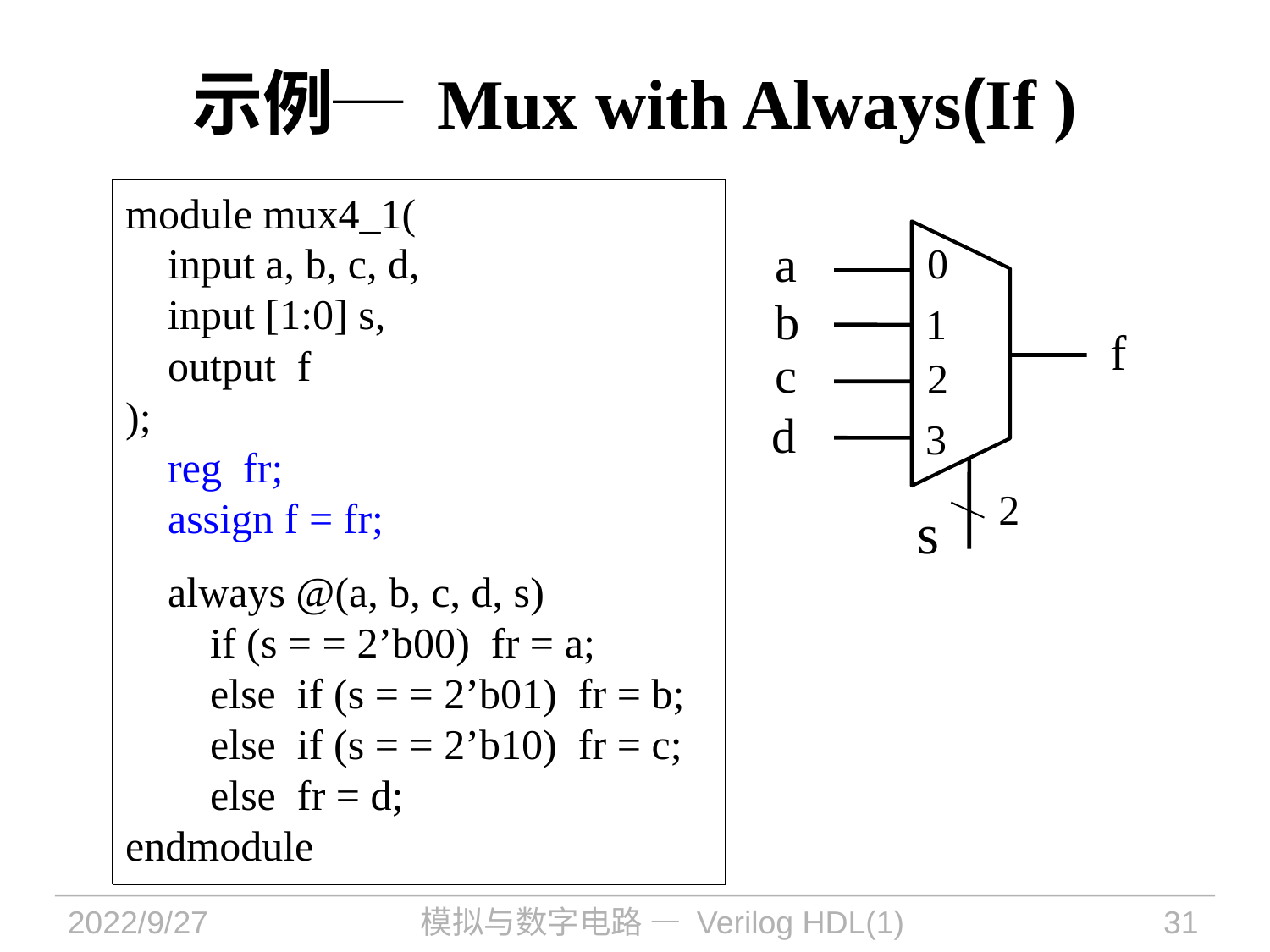

# 示例─ Mux with Always(If )
module mux4_1(
    input a, b, c, d,
    input [1:0] s,
    output  f
);
    always @(a, b, c, d, s)
        if (s = = 2’b00)  f = a;
        else  if (s = = 2’b01)  f = b;
        else  if (s = = 2’b10)  f = c;
        else  f = d;
endmodule
module mux4_1(
    input a, b, c, d,
    input [1:0] s,
    output  f
);
    reg  fr;
    assign f = fr;

    always @(a, b, c, d, s)
        if (s = = 2’b00)  fr = a;
        else  if (s = = 2’b01)  fr = b;
        else  if (s = = 2’b10)  fr = c;
        else  fr = d;
endmodule
a
0

b
1

f

c
2

d
3

2
s

2022/9/27
模拟与数字电路 — Verilog HDL(1)
31